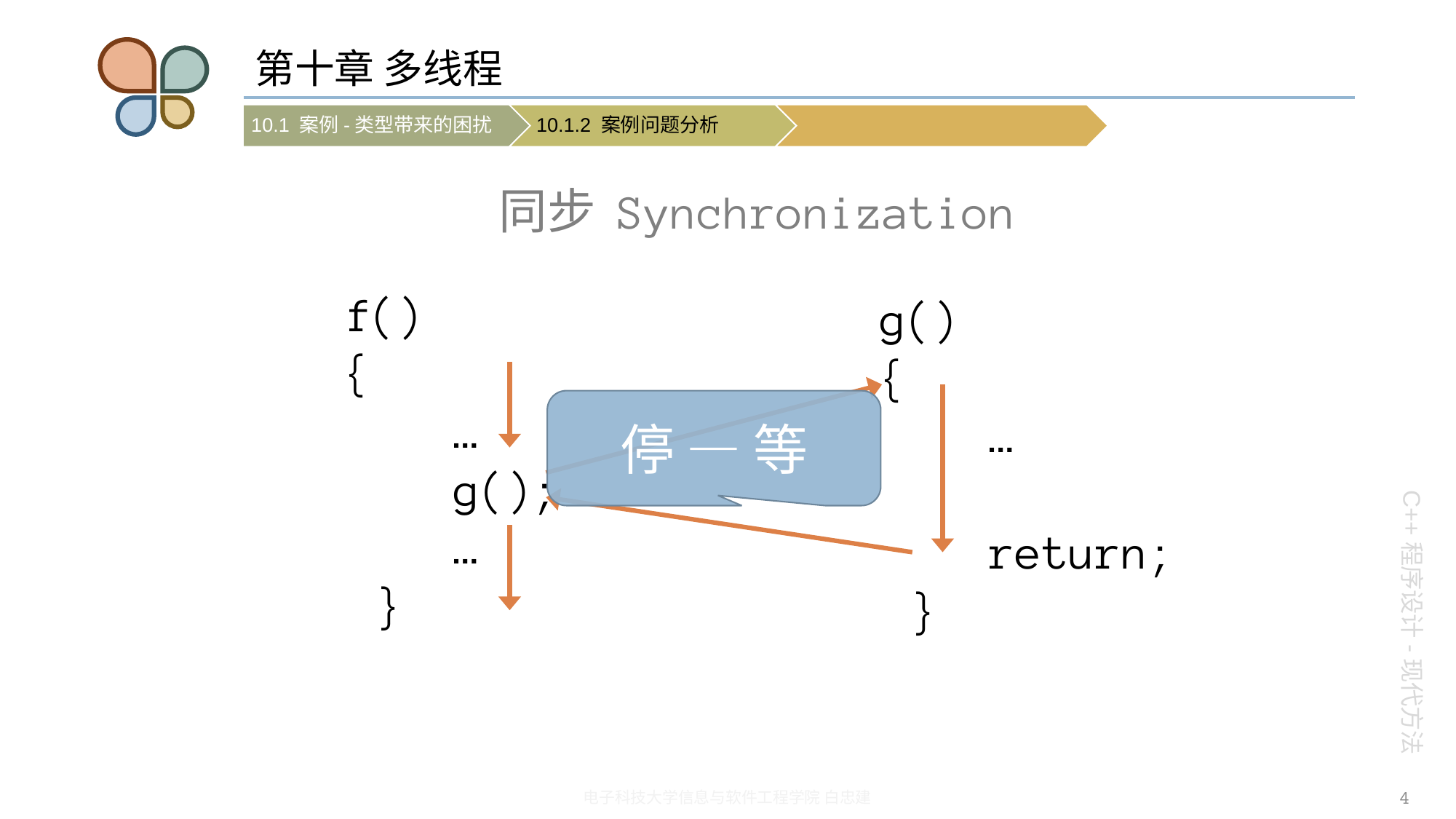

# 第十章 多线程
10.1 案例-类型带来的困扰
10.1.2 案例问题分析

同步 Synchronization
f()
{
	…
	g();
	…
}
g()
{
	…

	return;
}
停 — 等
4